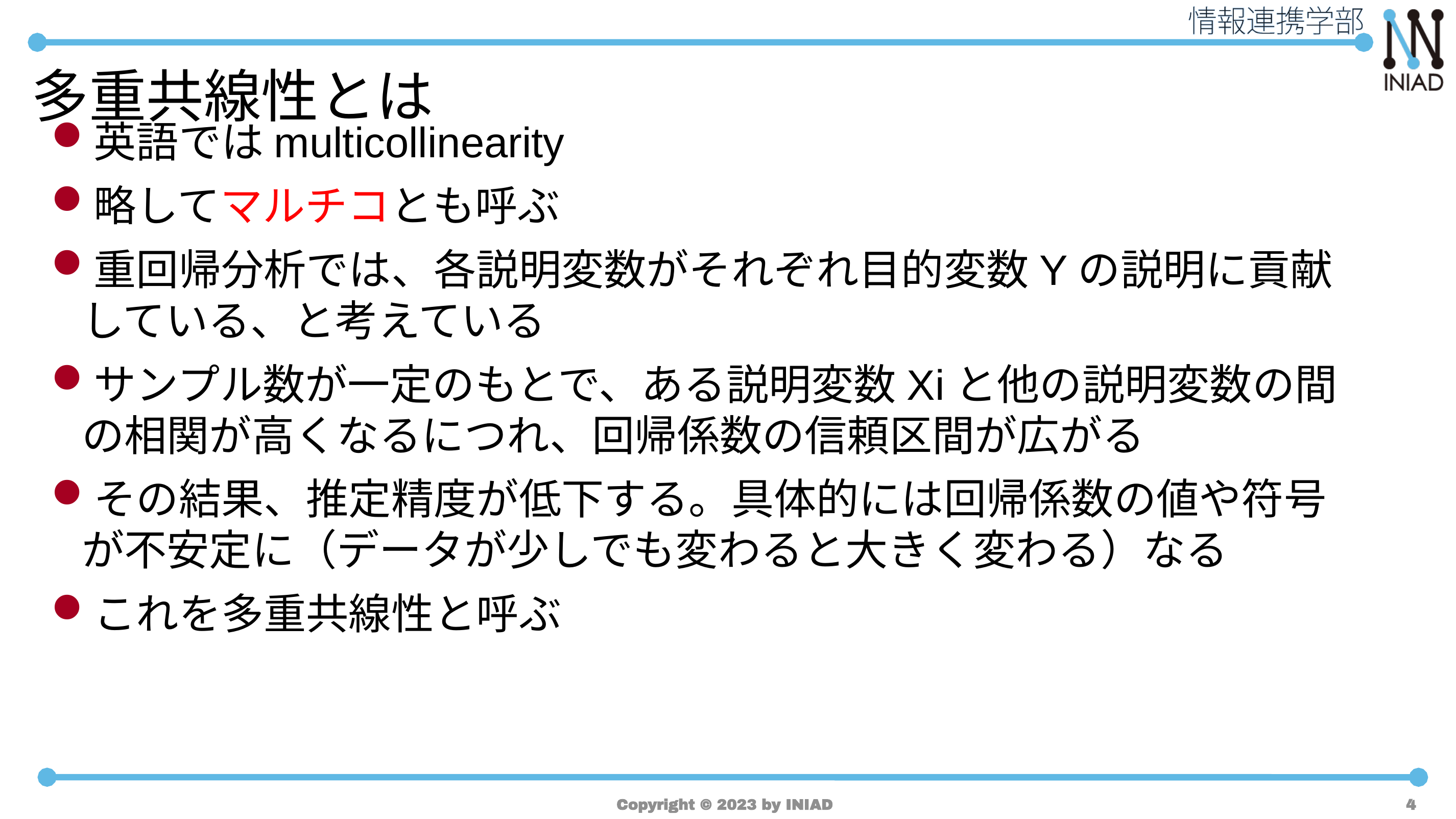

# 多重共線性とは
英語ではmulticollinearity
略してマルチコとも呼ぶ
重回帰分析では、各説明変数がそれぞれ目的変数Yの説明に貢献している、と考えている
サンプル数が一定のもとで、ある説明変数Xiと他の説明変数の間の相関が高くなるにつれ、回帰係数の信頼区間が広がる
その結果、推定精度が低下する。具体的には回帰係数の値や符号が不安定に（データが少しでも変わると大きく変わる）なる
これを多重共線性と呼ぶ
Copyright © 2023 by INIAD
4